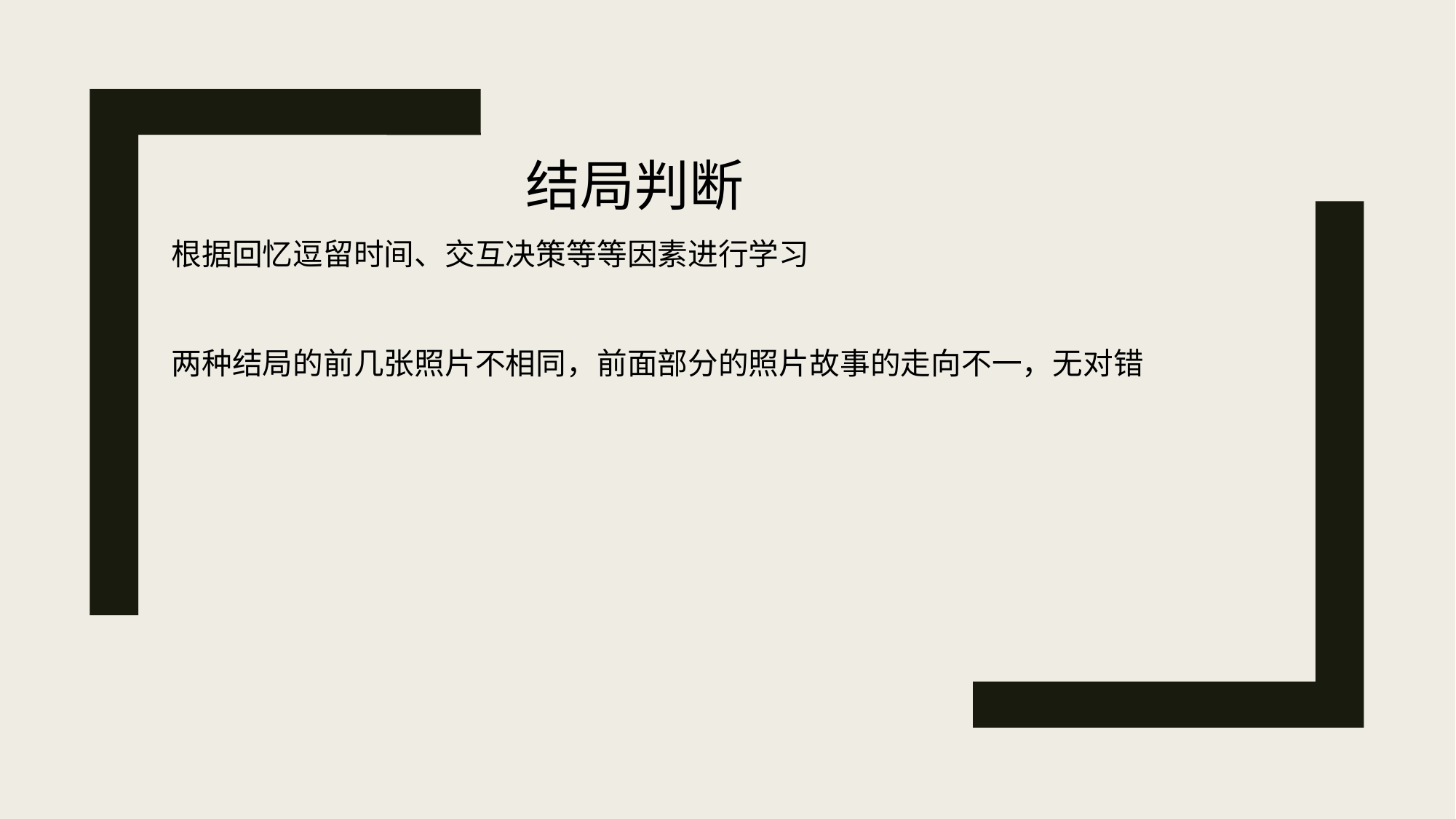

结局判断
根据回忆逗留时间、交互决策等等因素进行学习

两种结局的前几张照片不相同，前面部分的照片故事的走向不一，无对错